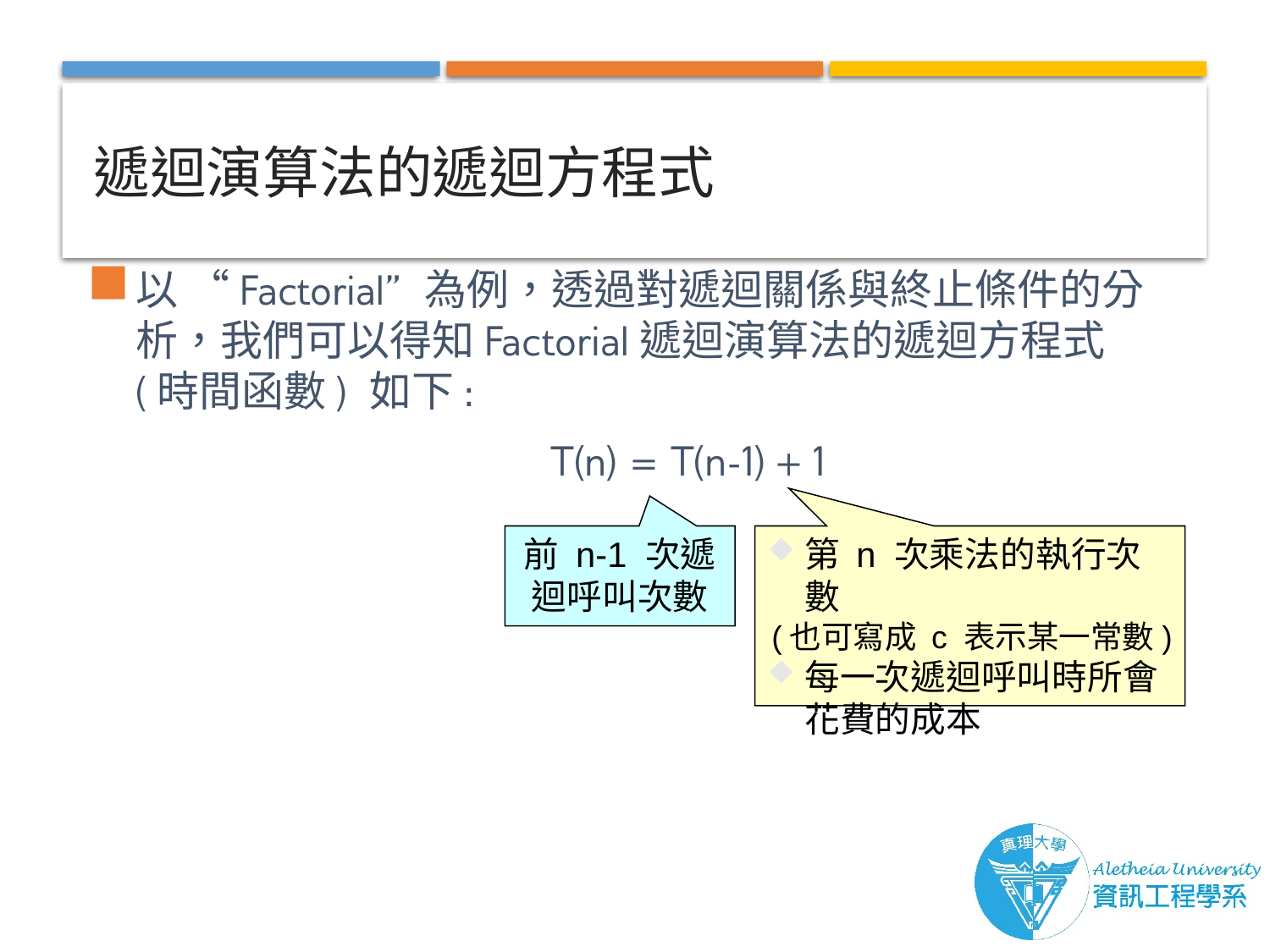

# 遞迴演算法的遞迴方程式
以 “Factorial” 為例，透過對遞迴關係與終止條件的分析，我們可以得知Factorial遞迴演算法的遞迴方程式 (時間函數) 如下:
                                    T(n) = T(n-1) + 1

前 n-1 次遞迴呼叫次數
第 n 次乘法的執行次數
(也可寫成 c 表示某一常數)
每一次遞迴呼叫時所會花費的成本